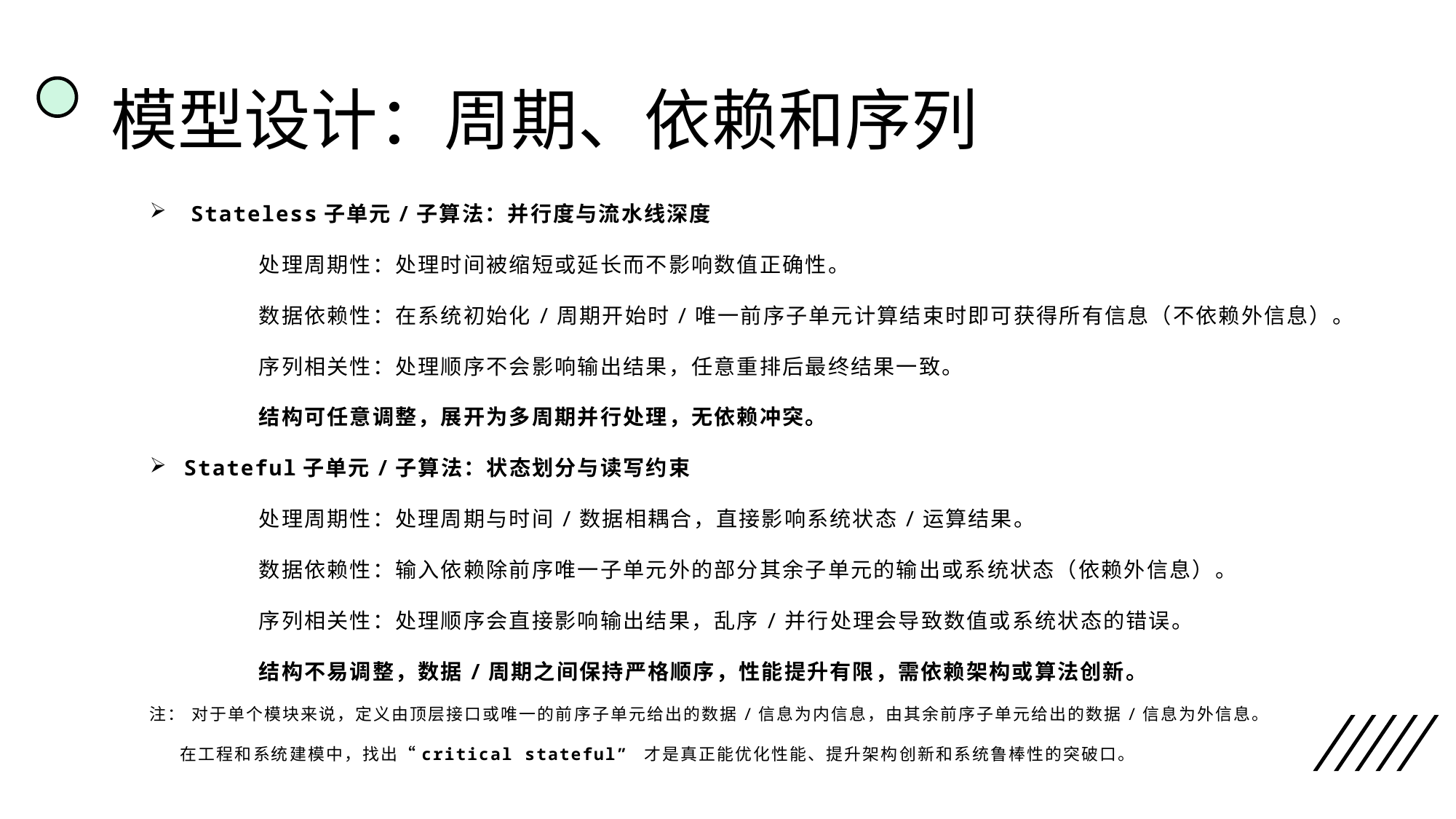

# 模型设计：周期、依赖和序列
Stateless子单元/子算法：并行度与流水线深度
	处理周期性：处理时间被缩短或延长而不影响数值正确性。
	数据依赖性：在系统初始化/周期开始时/唯一前序子单元计算结束时即可获得所有信息（不依赖外信息）。
	序列相关性：处理顺序不会影响输出结果，任意重排后最终结果一致。
	结构可任意调整，展开为多周期并行处理，无依赖冲突。
Stateful子单元/子算法：状态划分与读写约束
	处理周期性：处理周期与时间/数据相耦合，直接影响系统状态/运算结果。
	数据依赖性：输入依赖除前序唯一子单元外的部分其余子单元的输出或系统状态（依赖外信息）。
	序列相关性：处理顺序会直接影响输出结果，乱序/并行处理会导致数值或系统状态的错误。
	结构不易调整，数据/周期之间保持严格顺序，性能提升有限，需依赖架构或算法创新。
注： 对于单个模块来说，定义由顶层接口或唯一的前序子单元给出的数据/信息为内信息，由其余前序子单元给出的数据/信息为外信息。
     在工程和系统建模中，找出“critical stateful” 才是真正能优化性能、提升架构创新和系统鲁棒性的突破口。